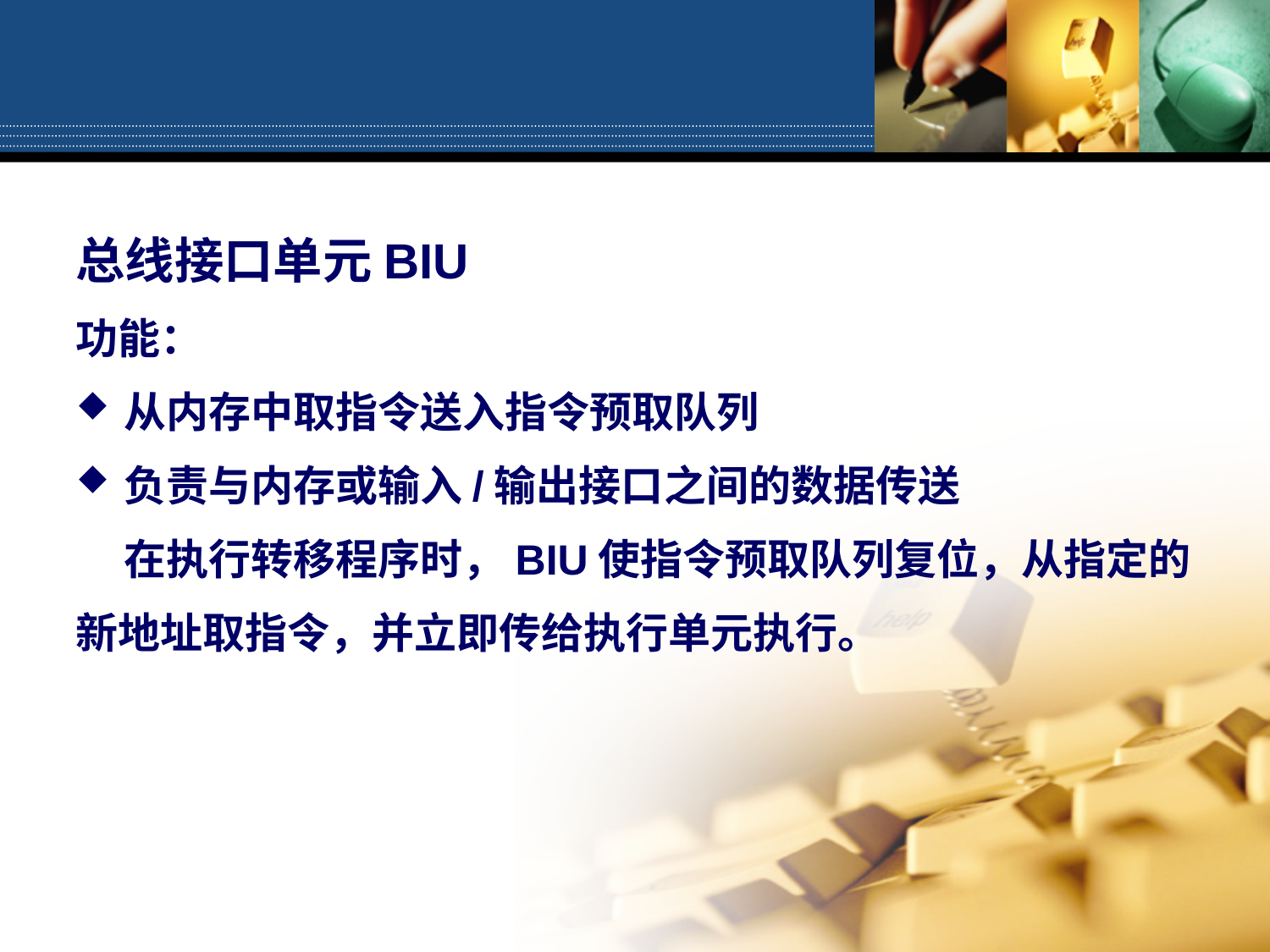

总线接口单元BIU
功能：
从内存中取指令送入指令预取队列
负责与内存或输入/输出接口之间的数据传送
    在执行转移程序时，BIU使指令预取队列复位，从指定的
新地址取指令，并立即传给执行单元执行。